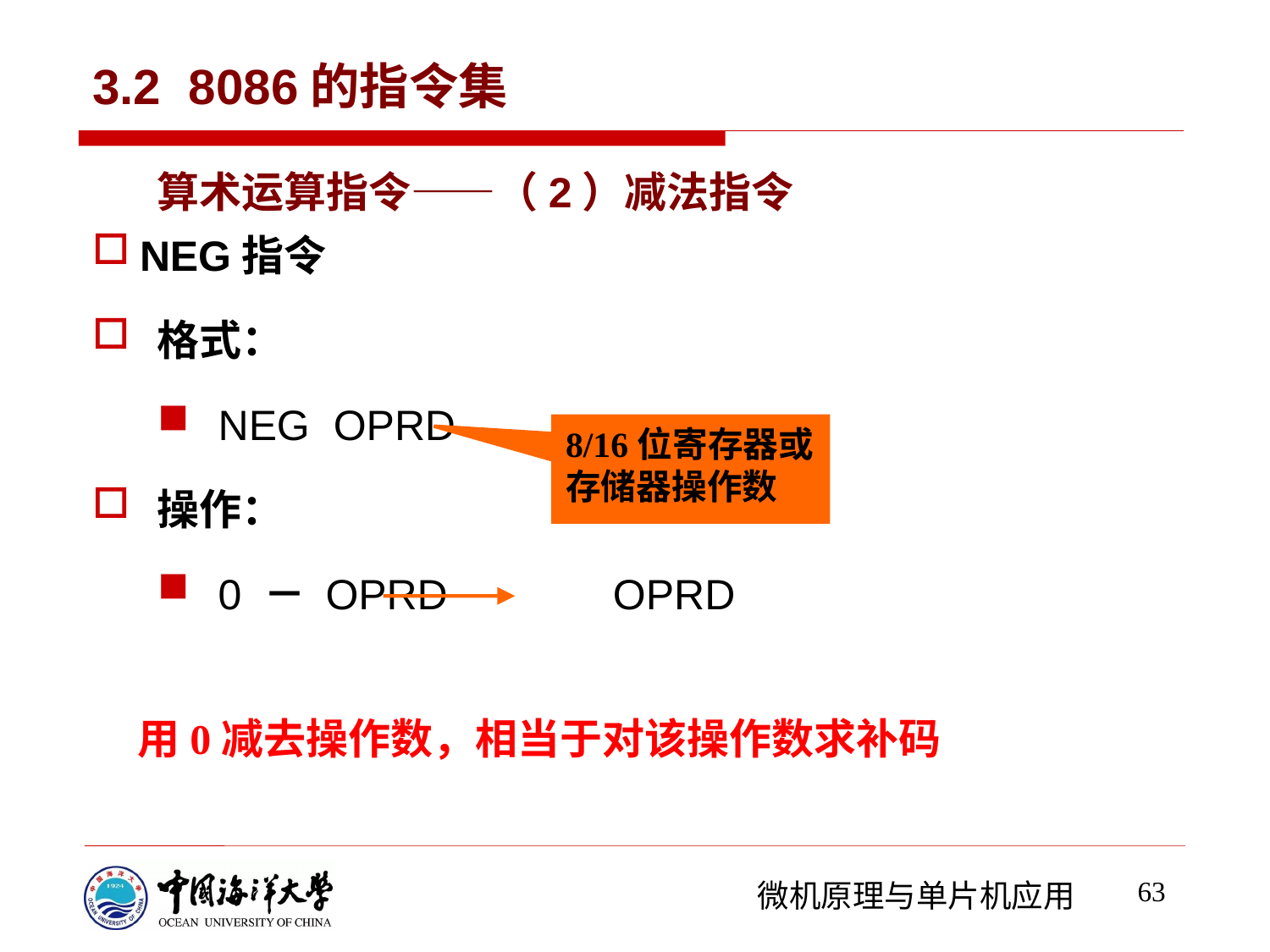

# 3.2  8086的指令集
算术运算指令——（2）减法指令
NEG指令
格式：
NEG  OPRD
操作：
0 － OPRD              OPRD

8/16位寄存器或存储器操作数

用0减去操作数，相当于对该操作数求补码
63